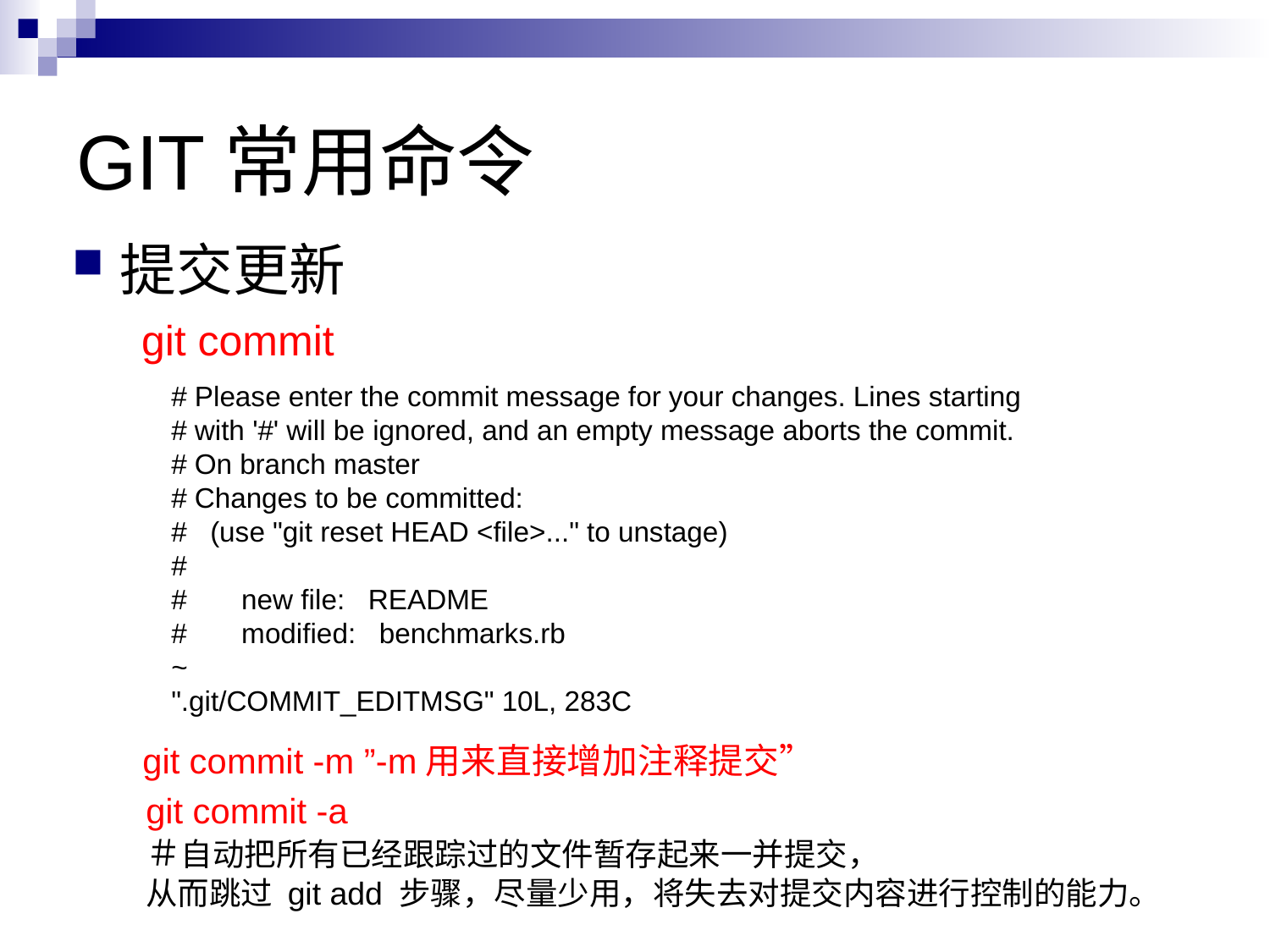

# GIT常用命令
提交更新

git commit
# Please enter the commit message for your changes. Lines starting
# with '#' will be ignored, and an empty message aborts the commit.
# On branch master
# Changes to be committed:
#   (use "git reset HEAD <file>..." to unstage)
#
#       new file:   README
#       modified:   benchmarks.rb
~
".git/COMMIT_EDITMSG" 10L, 283C
git commit -m ”-m用来直接增加注释提交”
git commit -a
＃自动把所有已经跟踪过的文件暂存起来一并提交，
从而跳过 git add 步骤，尽量少用，将失去对提交内容进行控制的能力。